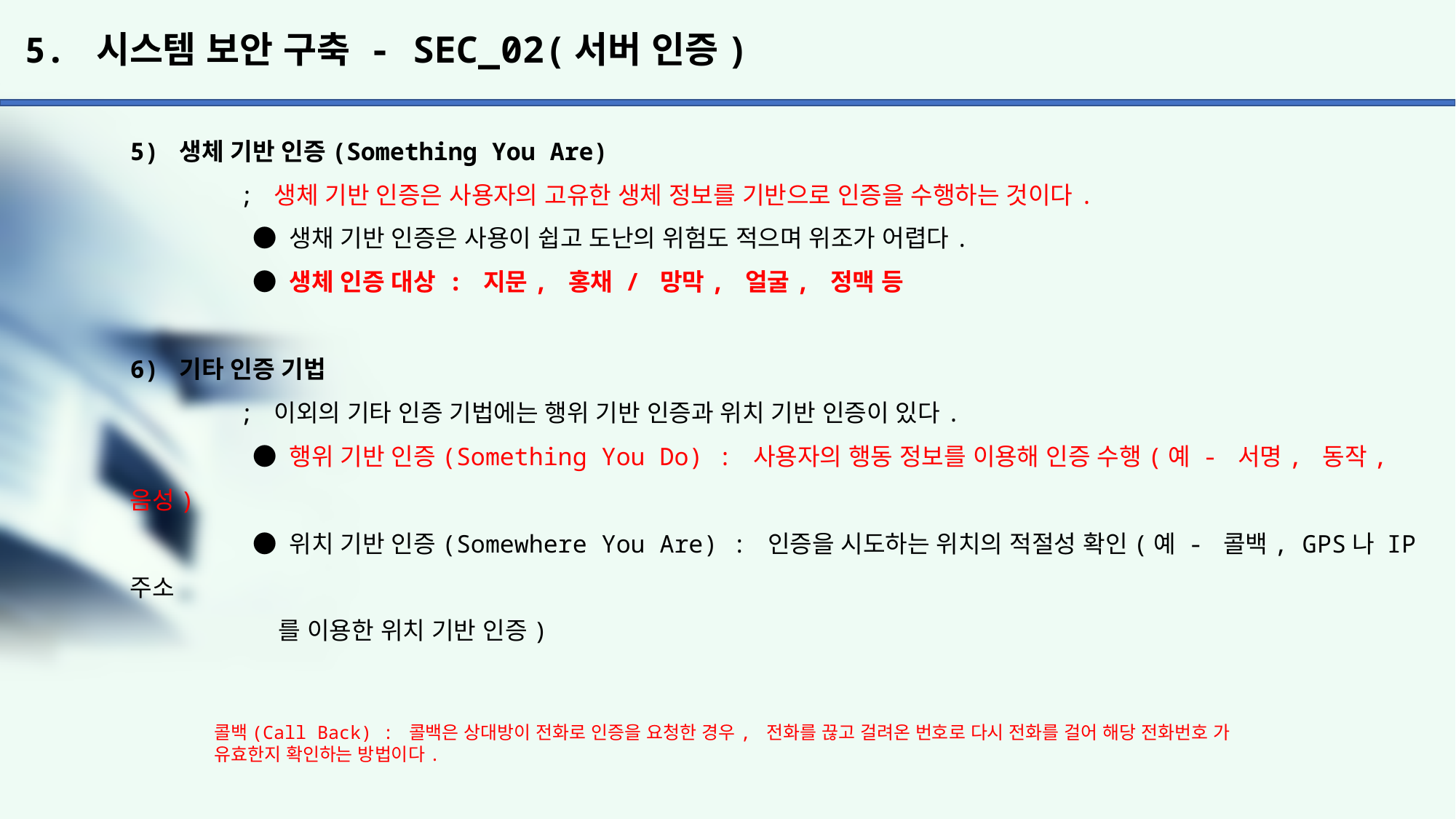

# 5. 시스템 보안 구축 - SEC_02(서버 인증)
5) 생체 기반 인증(Something You Are)
	; 생체 기반 인증은 사용자의 고유한 생체 정보를 기반으로 인증을 수행하는 것이다.
	  ● 생채 기반 인증은 사용이 쉽고 도난의 위험도 적으며 위조가 어렵다.
	  ● 생체 인증 대상 : 지문, 홍채 / 망막, 얼굴, 정맥 등

6) 기타 인증 기법
	; 이외의 기타 인증 기법에는 행위 기반 인증과 위치 기반 인증이 있다.
	  ● 행위 기반 인증(Something You Do) : 사용자의 행동 정보를 이용해 인증 수행(예 - 서명, 동작, 음성)
	  ● 위치 기반 인증(Somewhere You Are) : 인증을 시도하는 위치의 적절성 확인(예 - 콜백, GPS나 IP 주소
	     를 이용한 위치 기반 인증)
콜백(Call Back) : 콜백은 상대방이 전화로 인증을 요청한 경우, 전화를 끊고 걸려온 번호로 다시 전화를 걸어 해당 전화번호 가 유효한지 확인하는 방법이다.